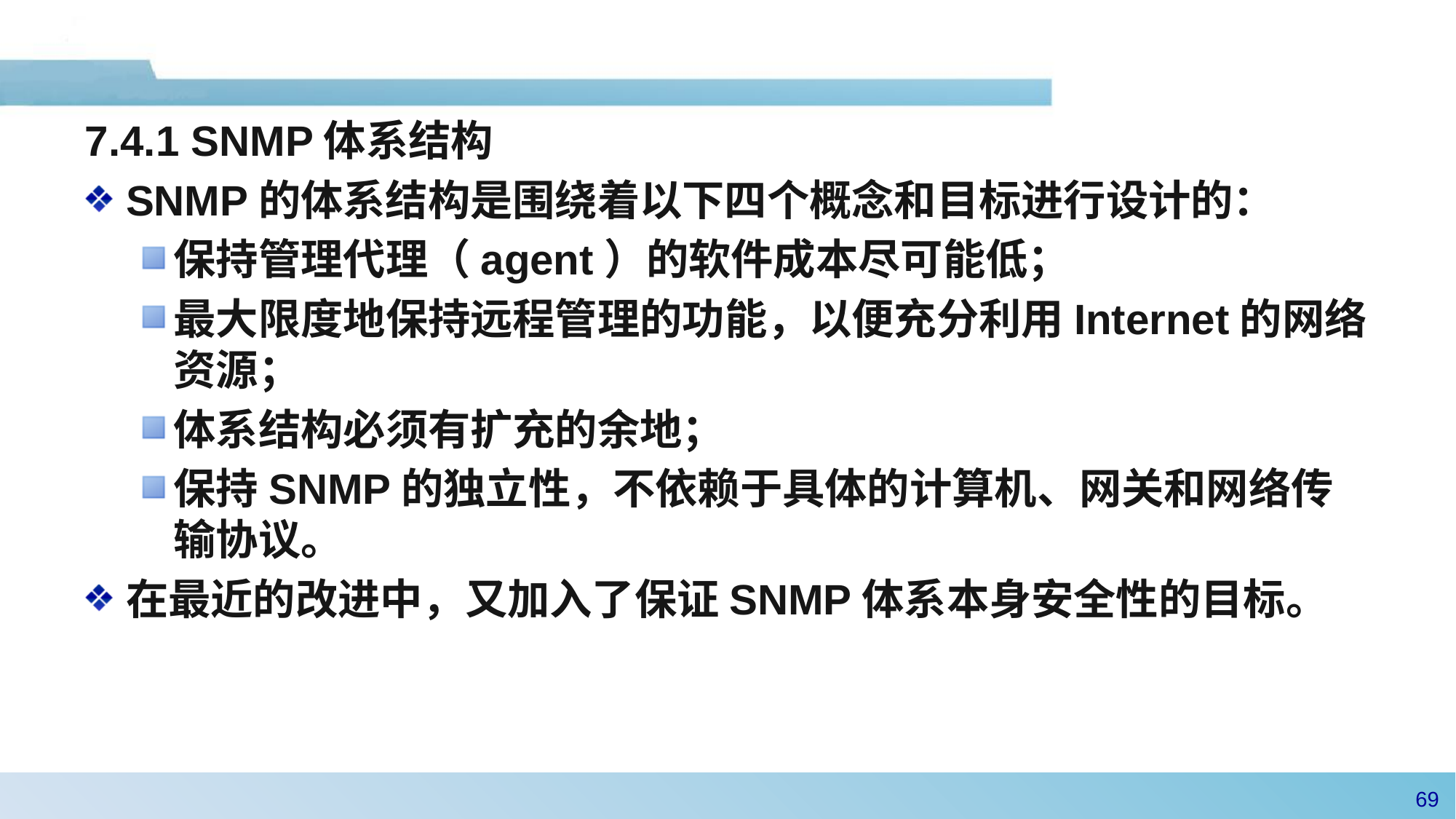

#
7.4.1 SNMP体系结构
SNMP的体系结构是围绕着以下四个概念和目标进行设计的：
保持管理代理（agent）的软件成本尽可能低；
最大限度地保持远程管理的功能，以便充分利用Internet的网络资源；
体系结构必须有扩充的余地；
保持SNMP的独立性，不依赖于具体的计算机、网关和网络传输协议。
在最近的改进中，又加入了保证SNMP体系本身安全性的目标。
69